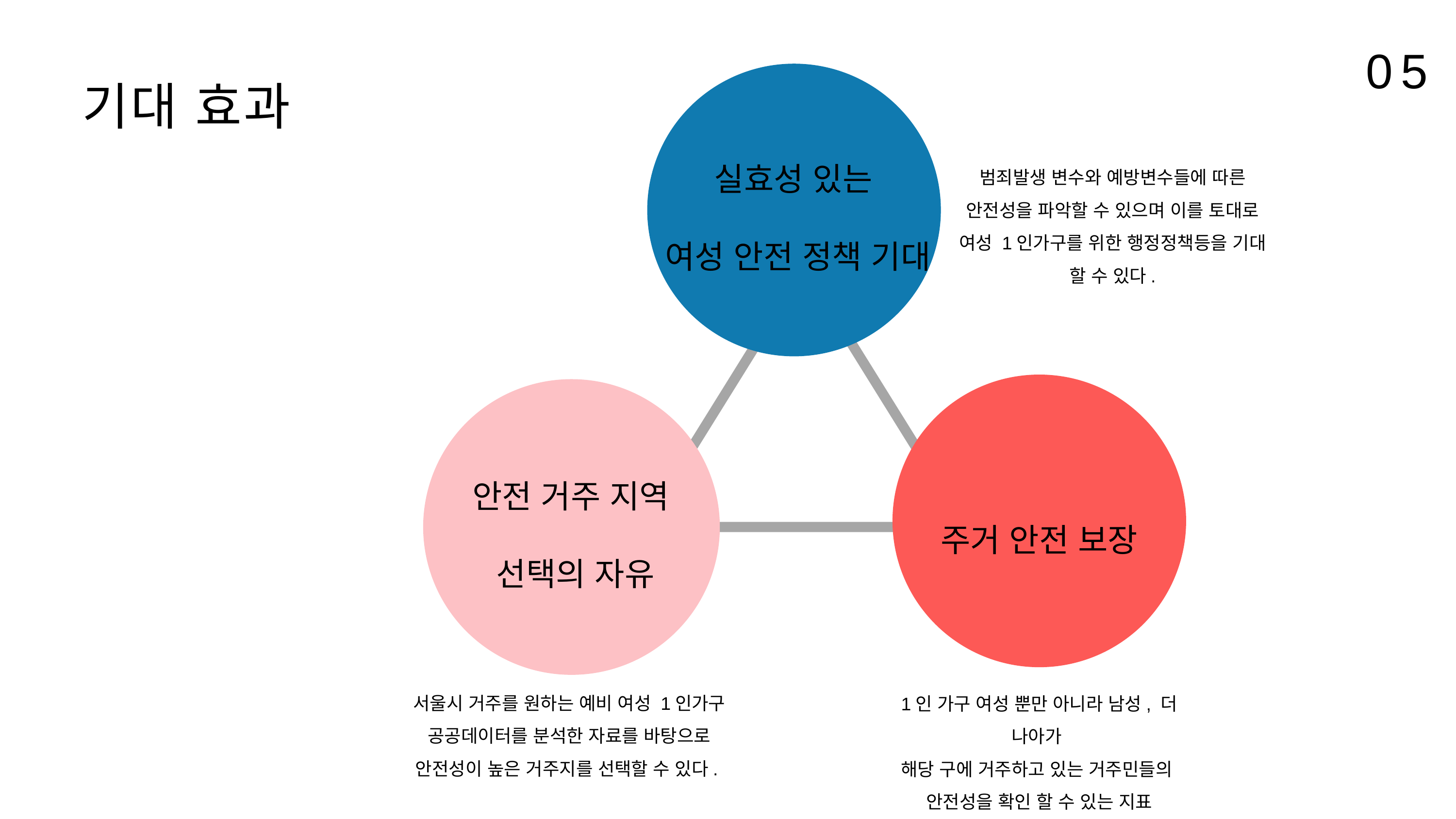

05

실효성 있는
여성 안전 정책 기대
기대 효과
범죄발생 변수와 예방변수들에 따른 안전성을 파악할 수 있으며 이를 토대로 여성 1인가구를 위한 행정정책등을 기대 할 수 있다.

주거 안전 보장

안전 거주 지역
선택의 자유
서울시 거주를 원하는 예비 여성 1인가구 공공데이터를 분석한 자료를 바탕으로 안전성이 높은 거주지를 선택할 수 있다.
1인 가구 여성 뿐만 아니라 남성, 더 나아가
해당 구에 거주하고 있는 거주민들의
안전성을 확인 할 수 있는 지표